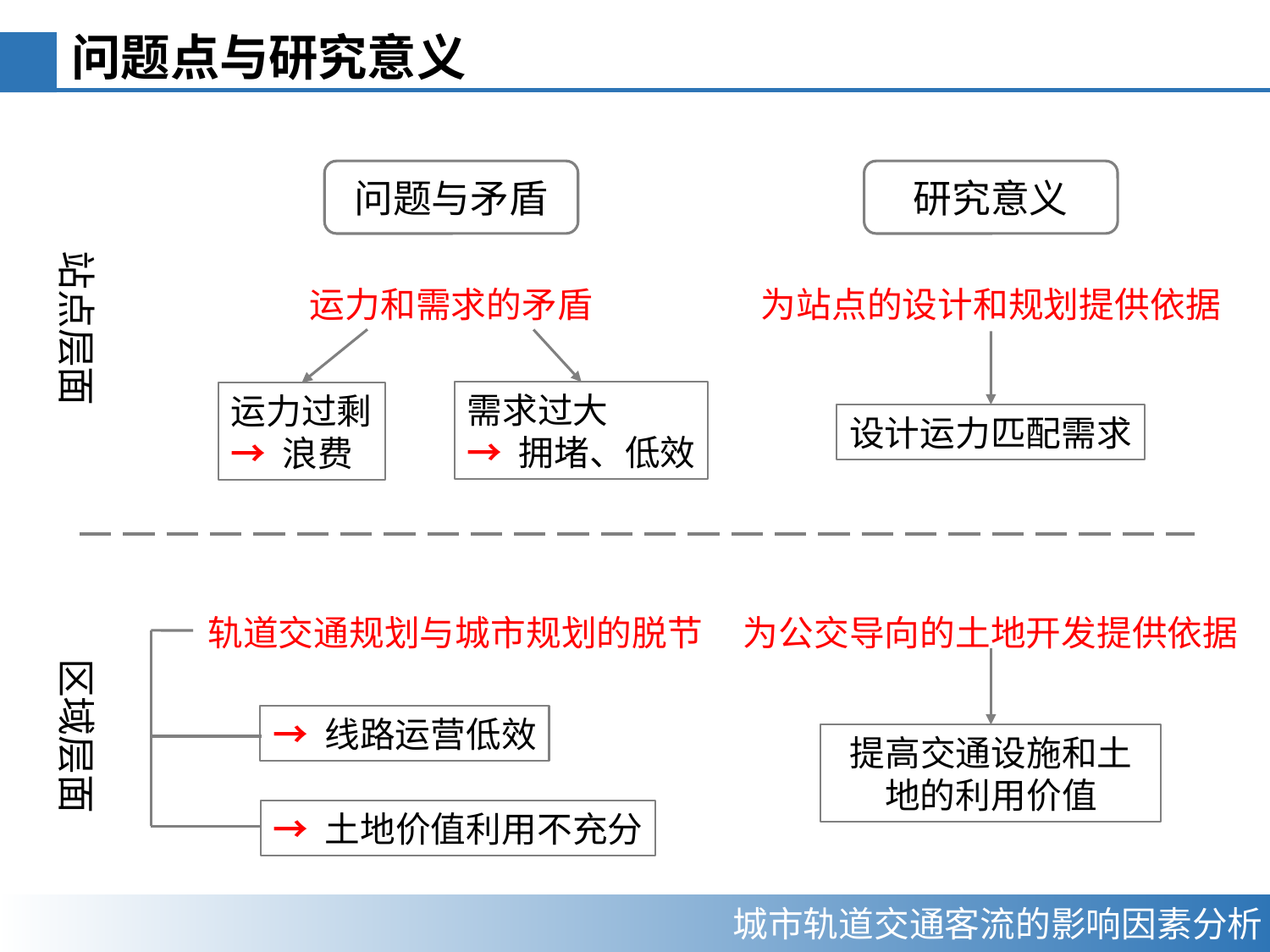

问题点与研究意义

研究意义
问题与矛盾
站点层面
运力和需求的矛盾
为站点的设计和规划提供依据
需求过大
→ 拥堵、低效
运力过剩
→ 浪费
设计运力匹配需求
为公交导向的土地开发提供依据
轨道交通规划与城市规划的脱节
区域层面
→ 线路运营低效
提高交通设施和土地的利用价值
→ 土地价值利用不充分
城市轨道交通客流的影响因素分析